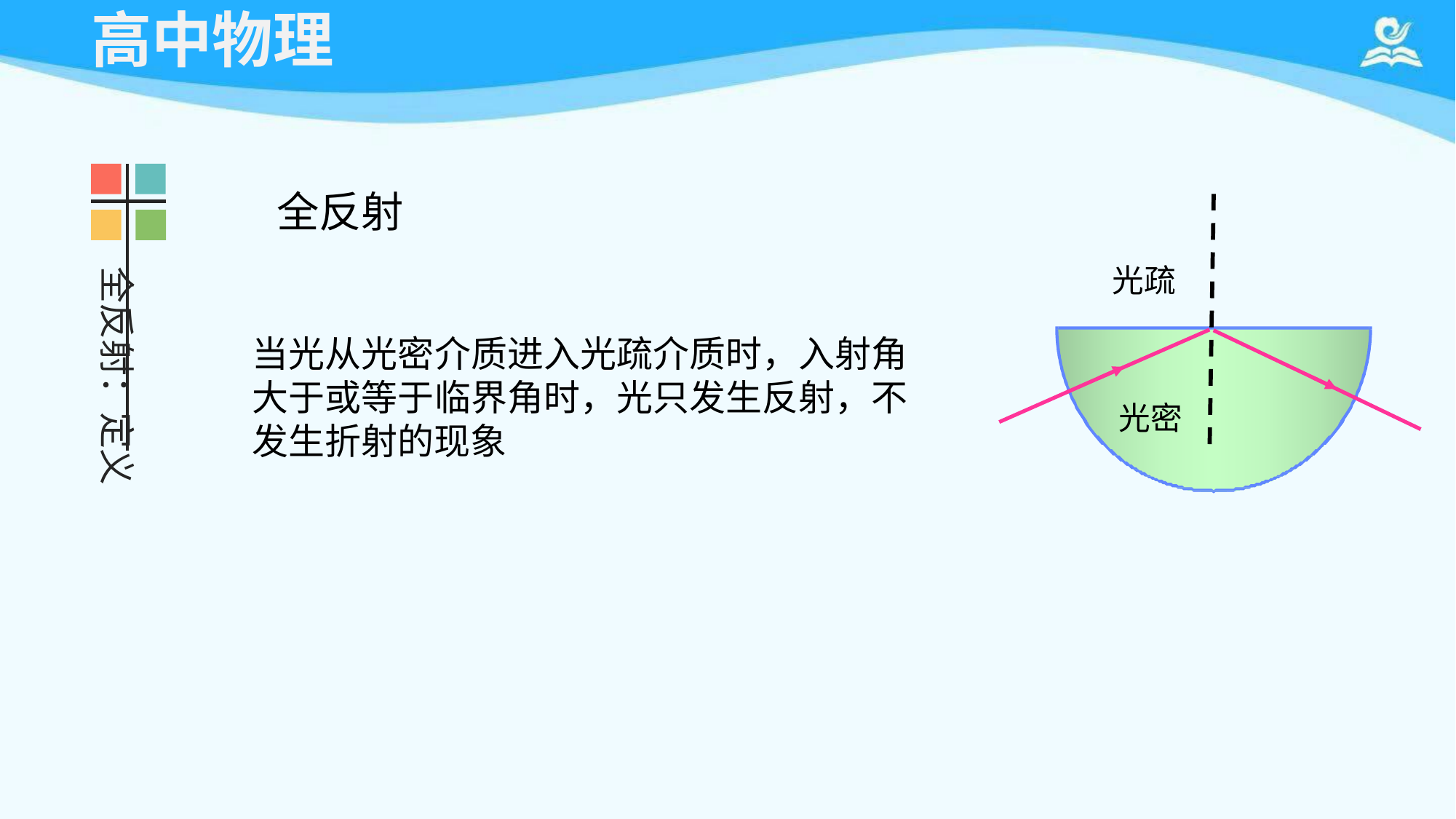

# 高中物理

全反射

光疏
全反射：定义

当光从光密介质进入光疏介质时，入射角 大于或等于临界角时，光只发生反射，不 发生折射的现象

光密